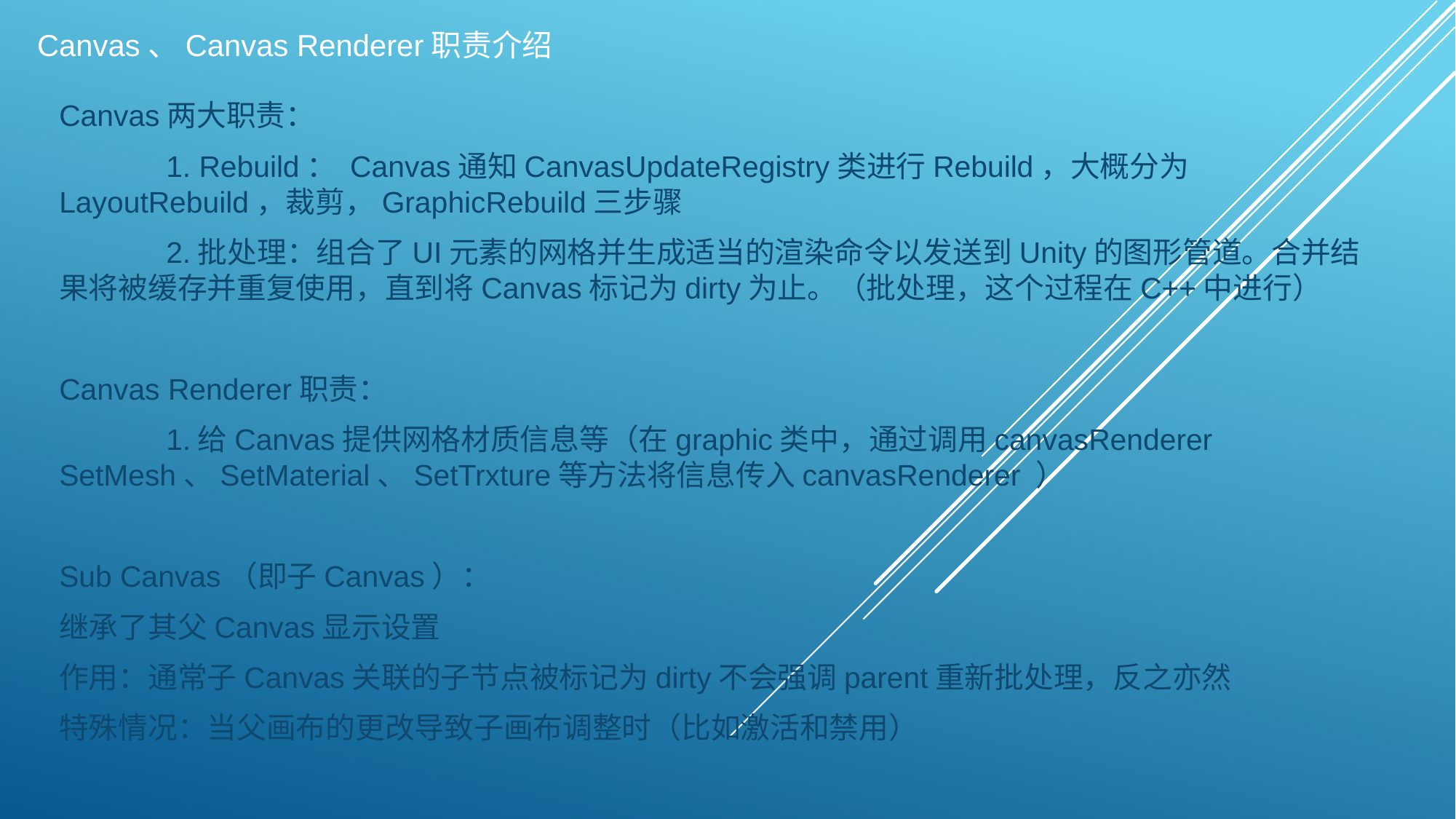

# Canvas、Canvas Renderer职责介绍
Canvas两大职责：
	1. Rebuild： Canvas通知CanvasUpdateRegistry类进行Rebuild，大概分为LayoutRebuild，裁剪，GraphicRebuild三步骤
	2.批处理：组合了UI元素的网格并生成适当的渲染命令以发送到Unity的图形管道。合并结果将被缓存并重复使用，直到将Canvas标记为dirty为止。（批处理，这个过程在C++中进行）

Canvas Renderer职责：
	1.给Canvas提供网格材质信息等（在graphic类中，通过调用canvasRenderer SetMesh、SetMaterial、SetTrxture等方法将信息传入canvasRenderer ）

Sub Canvas（即子Canvas）：
继承了其父Canvas显示设置
作用：通常子Canvas关联的子节点被标记为dirty不会强调parent重新批处理，反之亦然
特殊情况：当父画布的更改导致子画布调整时（比如激活和禁用）